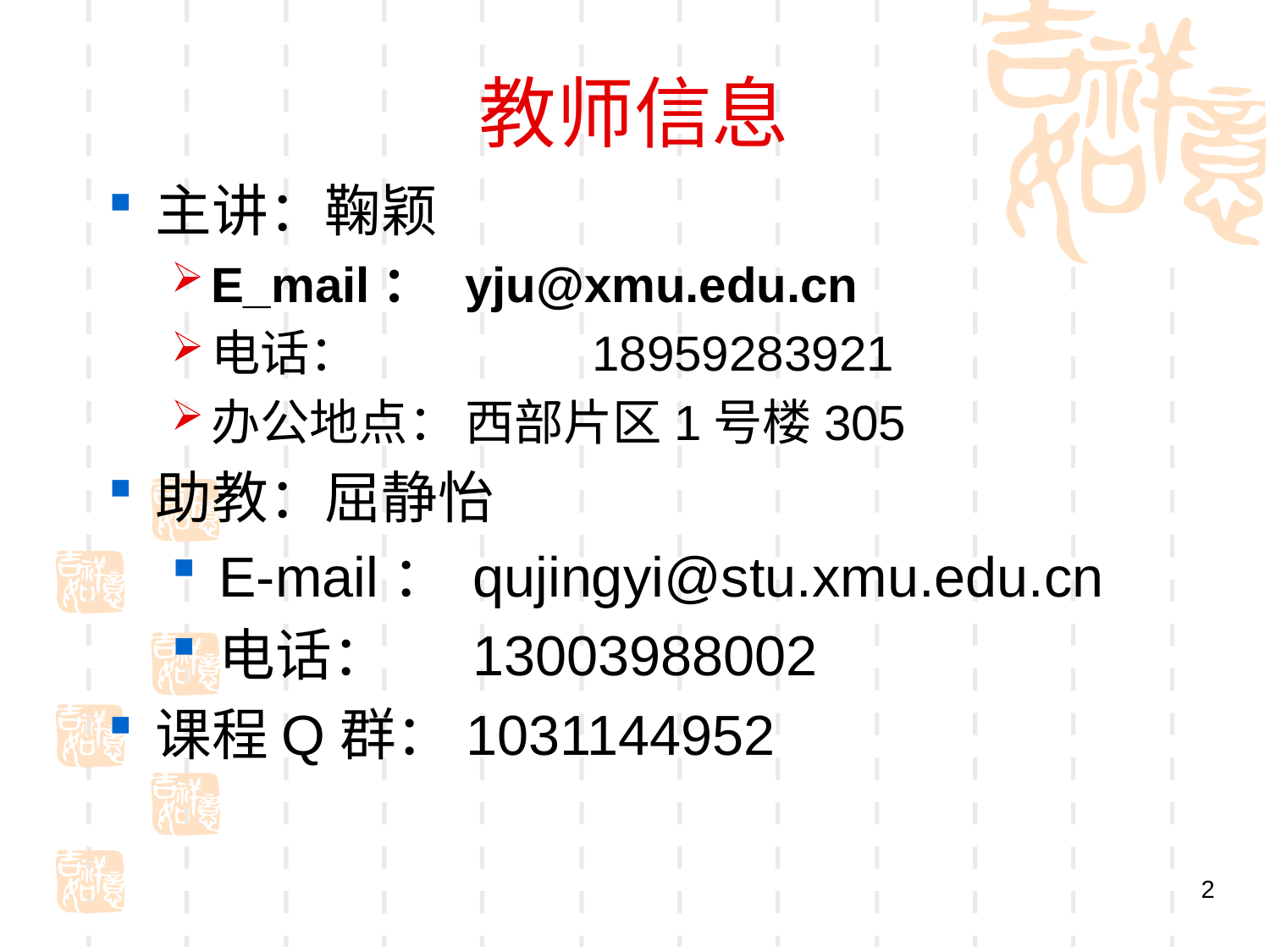

# 教师信息
主讲：鞠颖
E_mail：	yju@xmu.edu.cn
电话：		18959283921
办公地点：	西部片区1号楼305
助教：屈静怡
E-mail：	qujingyi@stu.xmu.edu.cn
电话：	13003988002
课程Q群：1031144952
2